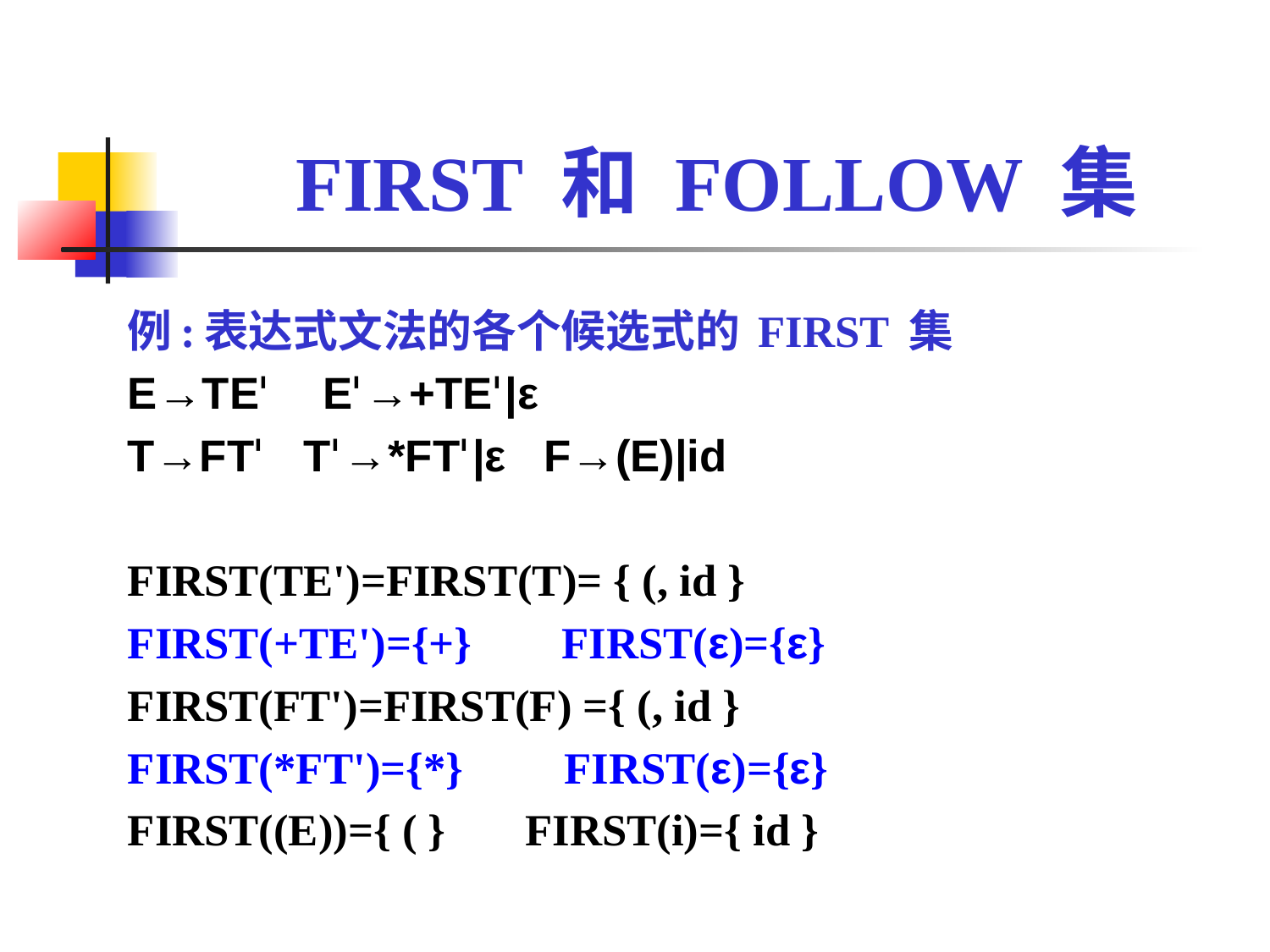

# FIRST 和 FOLLOW 集
例:表达式文法的各个候选式的 FIRST 集
E→TE'    E'→+TE'|ε
T→FT'   T'→*FT'|ε   F→(E)|id

FIRST(TE')=FIRST(T)= { (, id }
FIRST(+TE')={+}        FIRST(ε)={ε}
FIRST(FT')=FIRST(F) ={ (, id }
FIRST(*FT')={*}         FIRST(ε)={ε}
FIRST((E))={ ( } 	     FIRST(i)={ id }